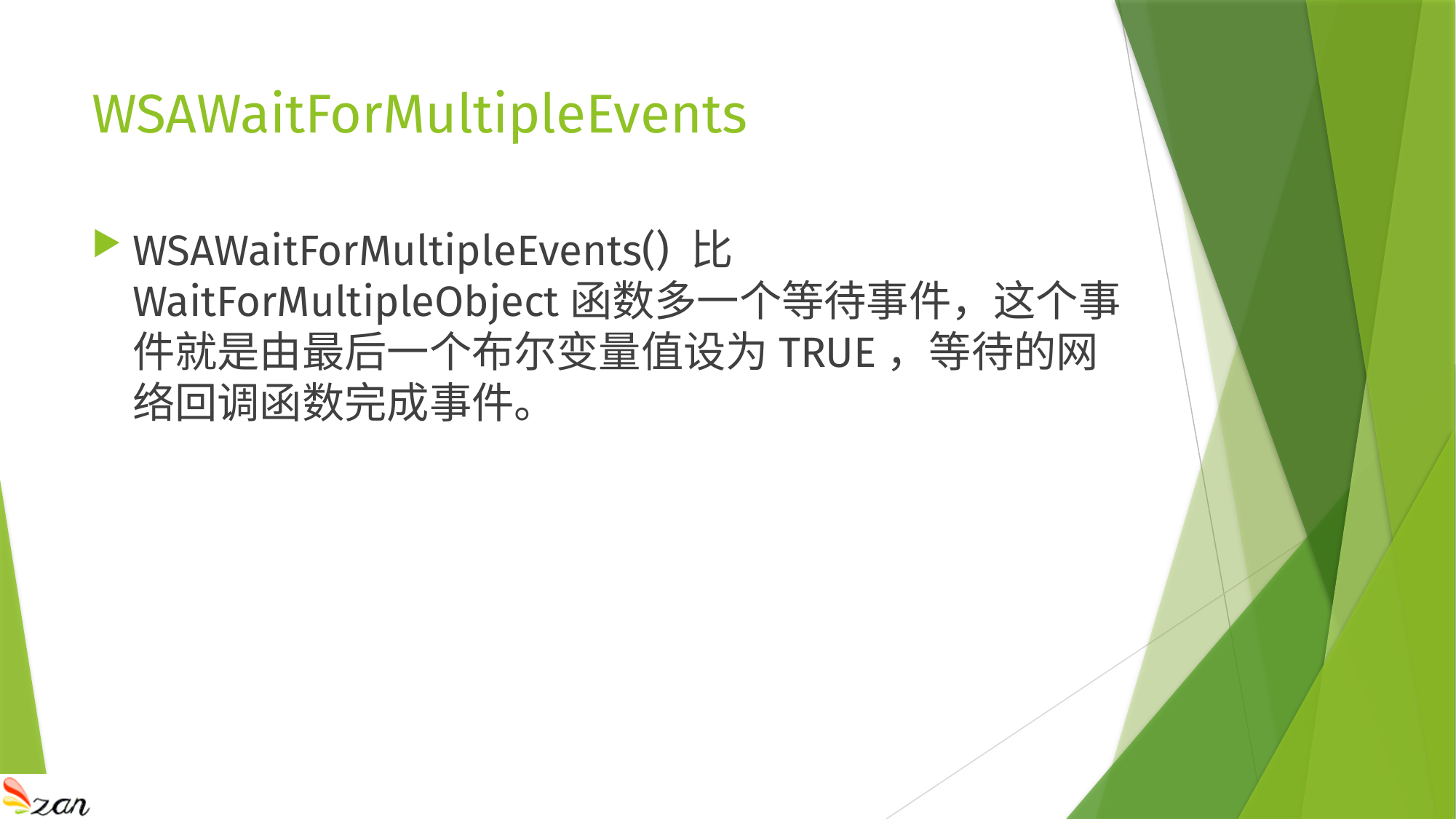

# WSAWaitForMultipleEvents
WSAWaitForMultipleEvents() 比WaitForMultipleObject函数多一个等待事件，这个事件就是由最后一个布尔变量值设为TRUE，等待的网络回调函数完成事件。